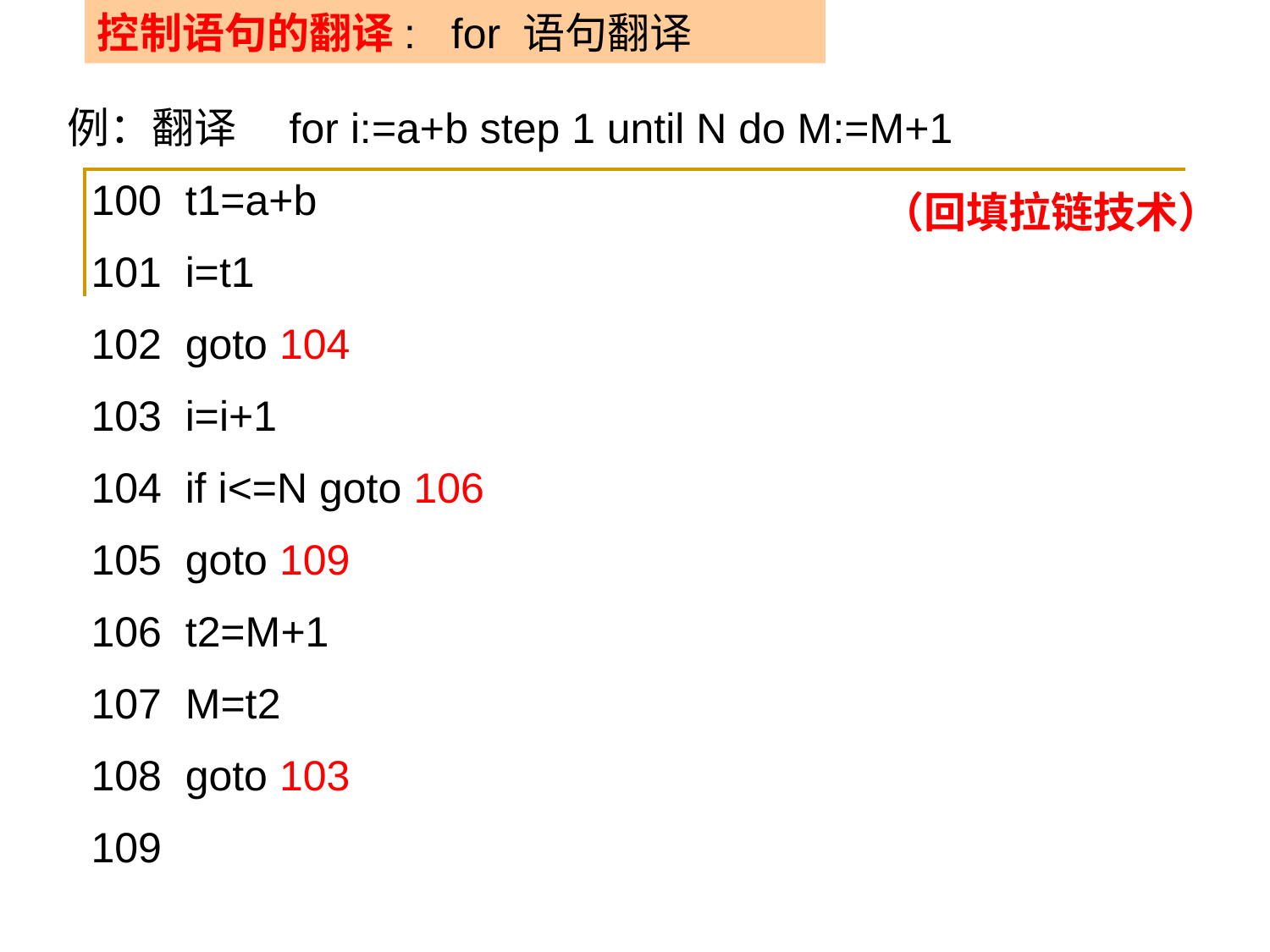

控制语句的翻译:   for 语句翻译
例：翻译　for i:=a+b step 1 until N do M:=M+1
  100  t1=a+b
  101  i=t1
  102  goto 104
  103  i=i+1
  104  if i<=N goto 106
  105  goto 109
  106  t2=M+1
  107  M=t2
  108  goto 103
  109
（回填拉链技术）

94